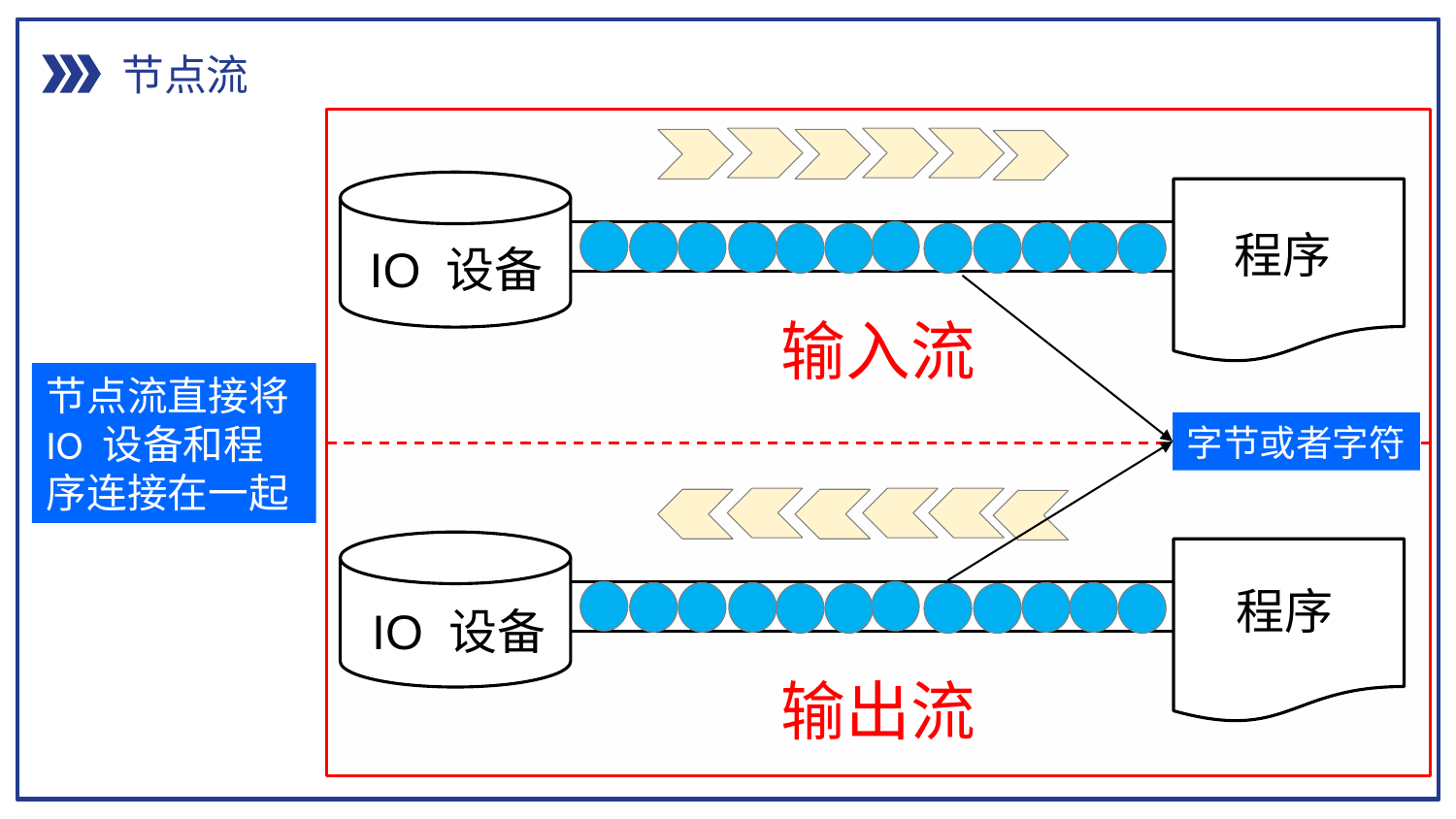

节点流

数据源
程序
程序

IO 设备
输入流
节点流直接将 IO 设备和程序连接在一起
字节或者字符

数据源
程序
程序

IO 设备
输出流